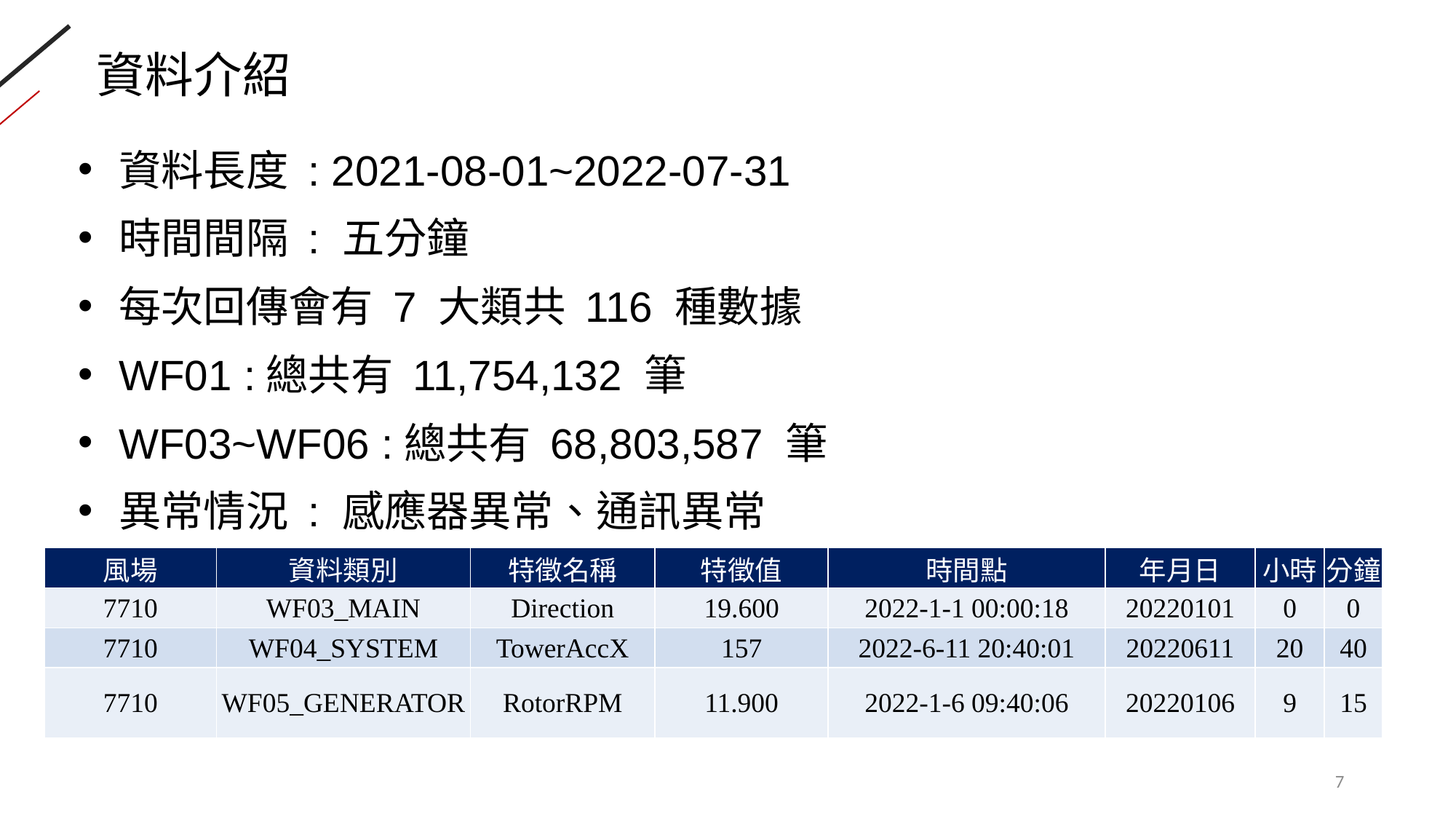

# 資料介紹
資料長度 : 2021-08-01~2022-07-31
時間間隔 : 五分鐘
每次回傳會有 7 大類共 116 種數據
WF01 :總共有 11,754,132 筆
WF03~WF06 :總共有 68,803,587 筆
異常情況 : 感應器異常、通訊異常
| 風場 | 資料類別 | 特徵名稱 | 特徵值 | 時間點 | 年月日 | 小時 | 分鐘 |
| --- | --- | --- | --- | --- | --- | --- | --- |
| 7710 | WF03\_MAIN | Direction | 19.600 | 2022-1-1 00:00:18 | 20220101 | 0 | 0 |
| 7710 | WF04\_SYSTEM | TowerAccX | 157 | 2022-6-11 20:40:01 | 20220611 | 20 | 40 |
| 7710 | WF05\_GENERATOR | RotorRPM | 11.900 | 2022-1-6 09:40:06 | 20220106 | 9 | 15 |
7